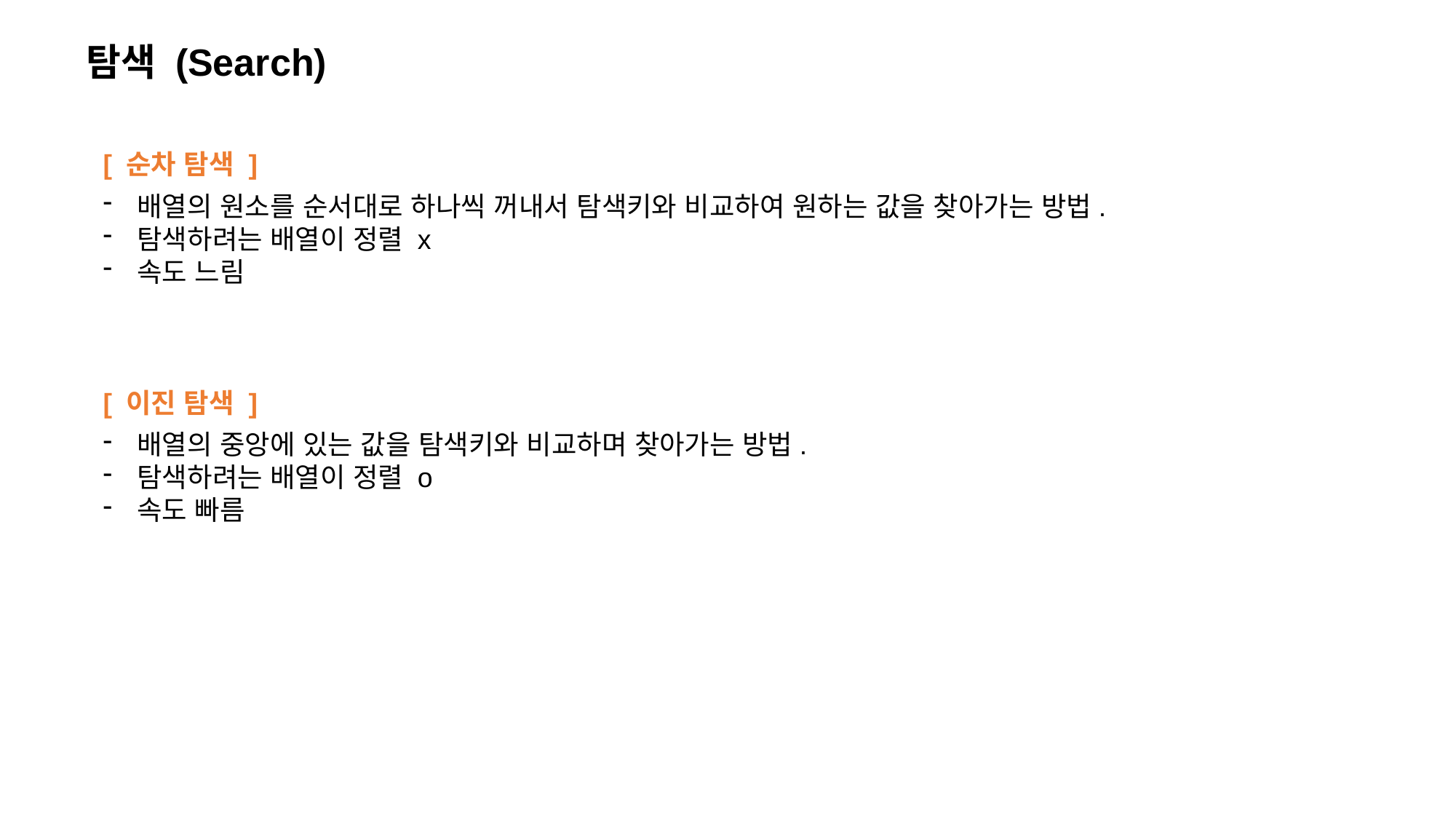

탐색 (Search)
[ 순차 탐색 ]

배열의 원소를 순서대로 하나씩 꺼내서 탐색키와 비교하여 원하는 값을 찾아가는 방법.
탐색하려는 배열이 정렬 x
속도 느림

[ 이진 탐색 ]

배열의 중앙에 있는 값을 탐색키와 비교하며 찾아가는 방법.
탐색하려는 배열이 정렬 o
속도 빠름